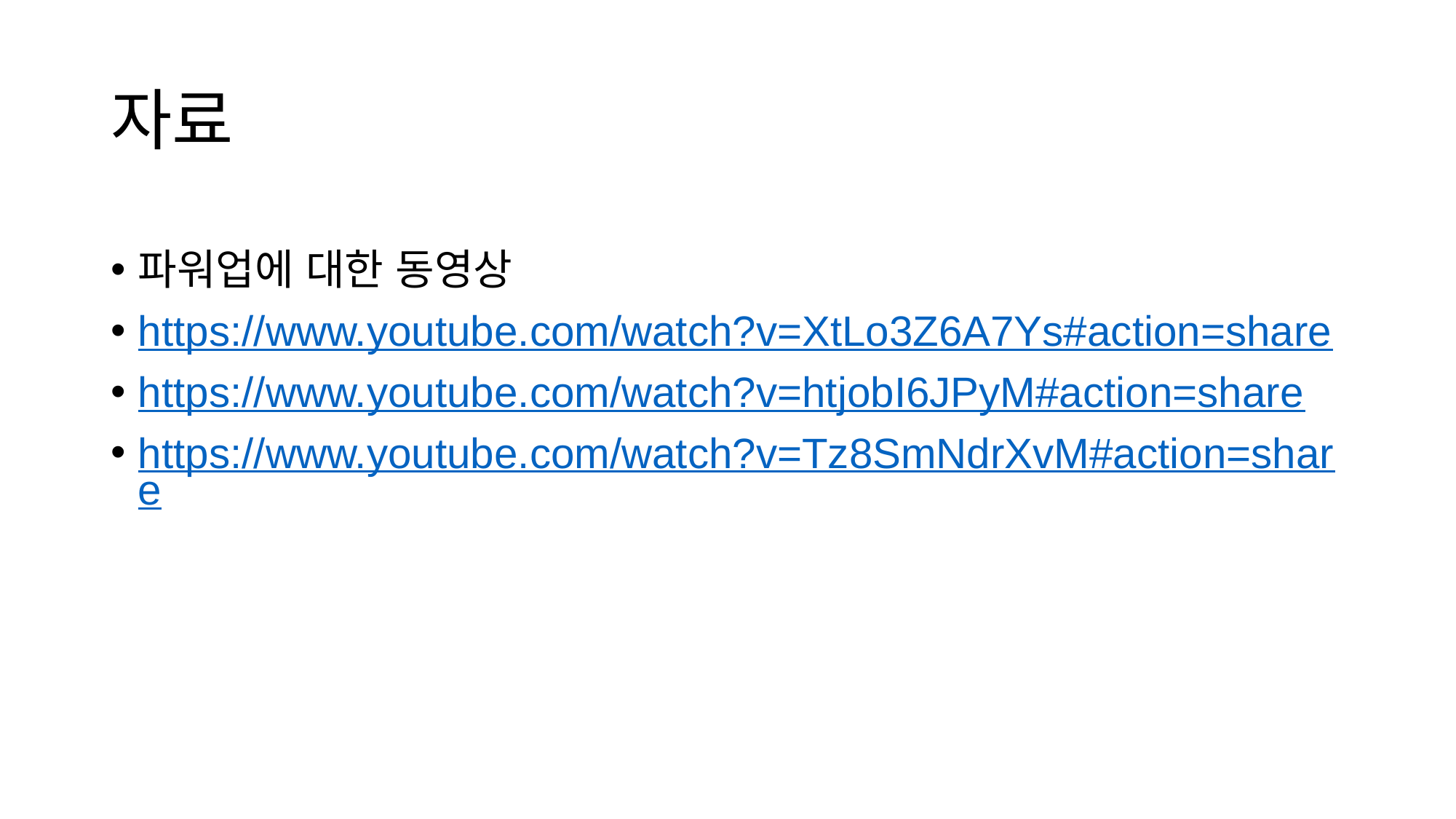

# 자료
파워업에 대한 동영상
https://www.youtube.com/watch?v=XtLo3Z6A7Ys#action=share
https://www.youtube.com/watch?v=htjobI6JPyM#action=share
https://www.youtube.com/watch?v=Tz8SmNdrXvM#action=share